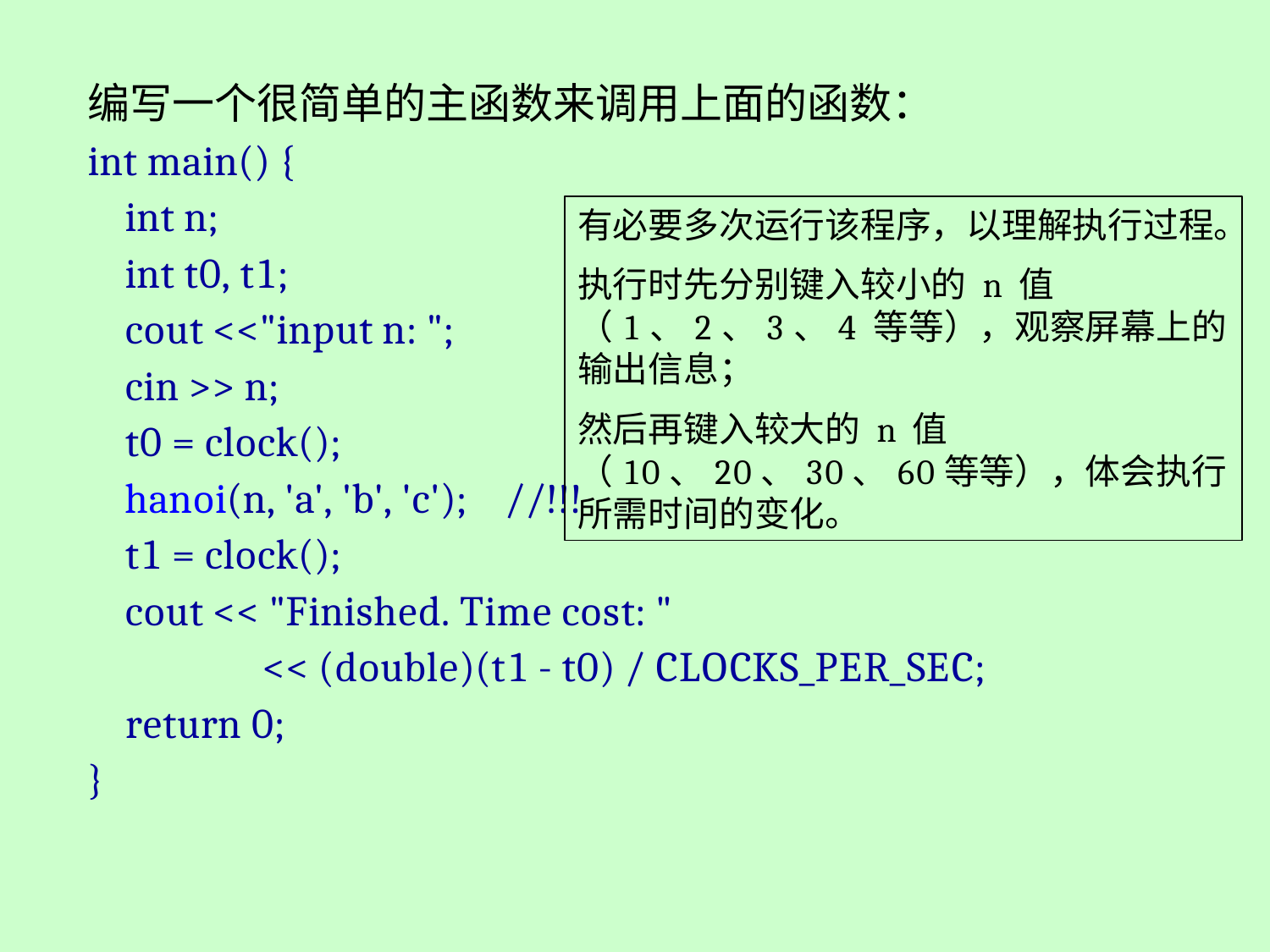

编写一个很简单的主函数来调用上面的函数：
int main() {
    int n;
    int t0, t1;
    cout <<"input n: ";
    cin >> n;
    t0 = clock();
    hanoi(n, 'a', 'b', 'c');    //!!!
    t1 = clock();
    cout << "Finished. Time cost: "
		<< (double)(t1 - t0) / CLOCKS_PER_SEC;
    return 0;
}
有必要多次运行该程序，以理解执行过程。
执行时先分别键入较小的 n 值（1、2、3、4 等等），观察屏幕上的输出信息；
然后再键入较大的 n 值（10、20、30、60等等），体会执行所需时间的变化。
114